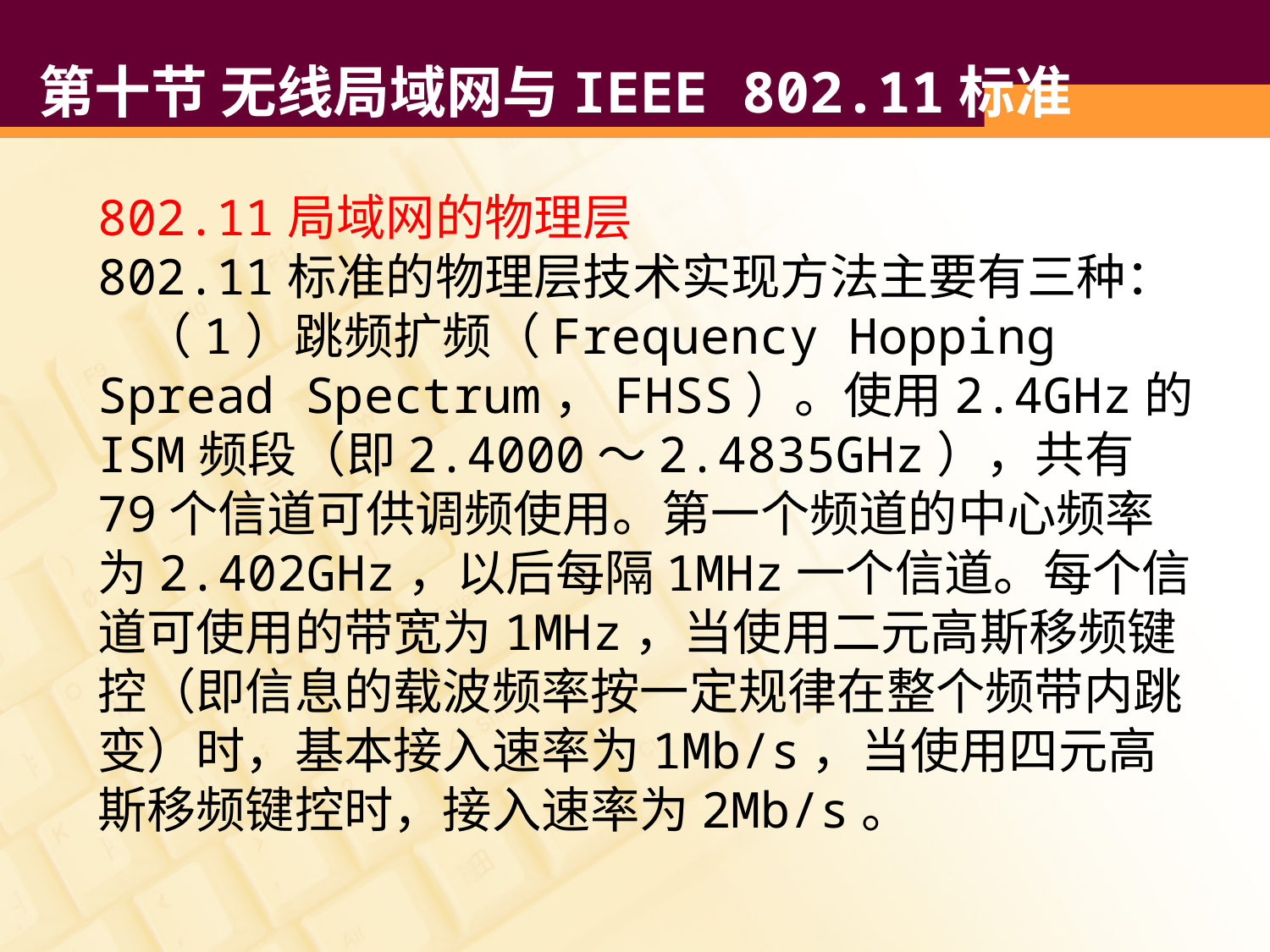

# 第十节 无线局域网与IEEE 802.11标准
802.11局域网的物理层
802.11标准的物理层技术实现方法主要有三种：
   （1）跳频扩频（Frequency Hopping Spread Spectrum，FHSS）。使用2.4GHz的ISM频段（即2.4000～2.4835GHz），共有79个信道可供调频使用。第一个频道的中心频率为2.402GHz，以后每隔1MHz一个信道。每个信道可使用的带宽为1MHz，当使用二元高斯移频键控（即信息的载波频率按一定规律在整个频带内跳变）时，基本接入速率为1Mb/s，当使用四元高斯移频键控时，接入速率为2Mb/s。